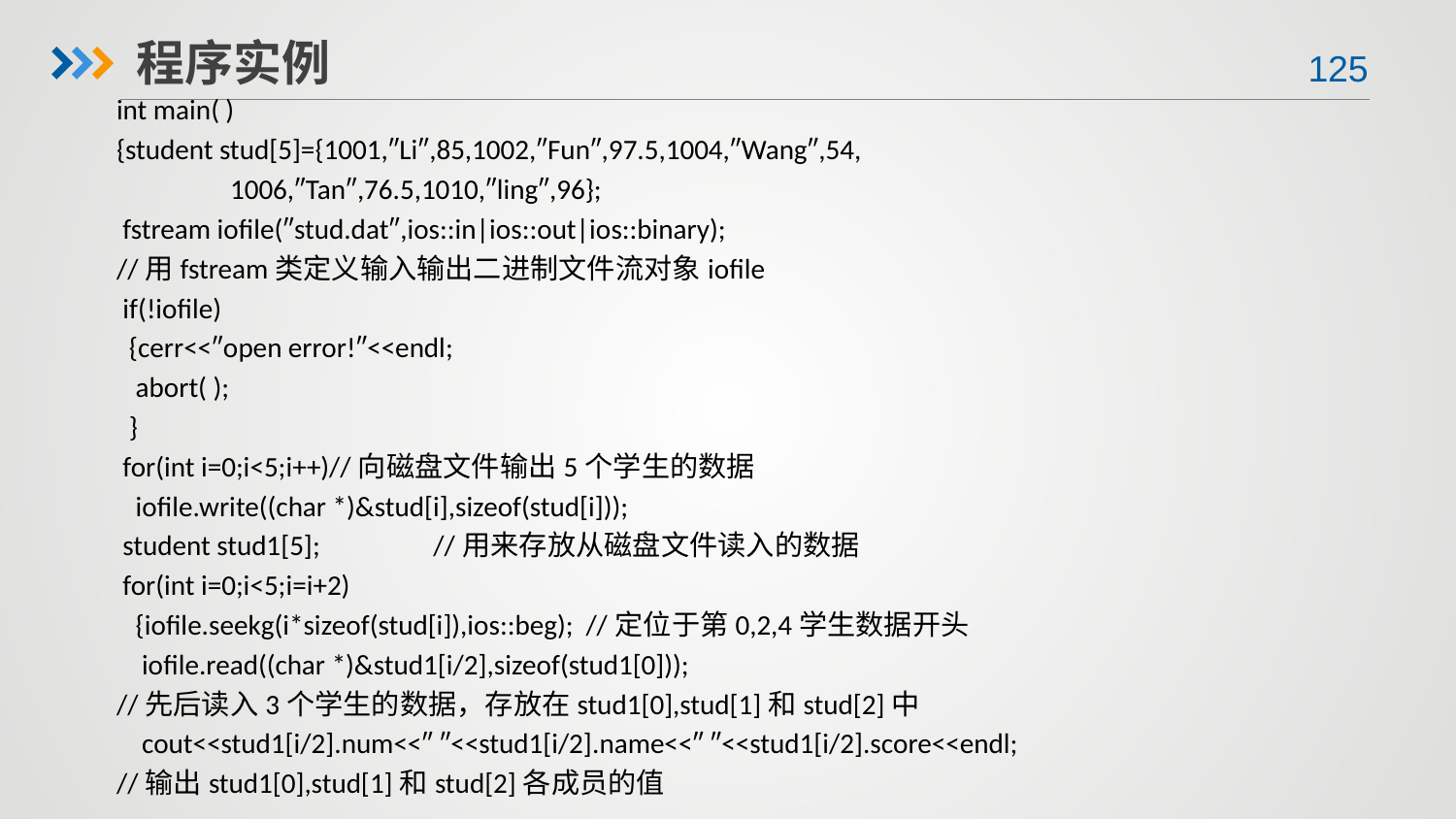

程序实例
int main( )
{student stud[5]={1001,″Li″,85,1002,″Fun″,97.5,1004,″Wang″,54,
                  1006,″Tan″,76.5,1010,″ling″,96};
 fstream iofile(″stud.dat″,ios::in|ios::out|ios::binary);
//用fstream类定义输入输出二进制文件流对象iofile
 if(!iofile)
  {cerr<<″open error!″<<endl;
   abort( );
  }
 for(int i=0;i<5;i++)//向磁盘文件输出5个学生的数据
   iofile.write((char *)&stud[i],sizeof(stud[i]));
 student stud1[5];                  //用来存放从磁盘文件读入的数据
 for(int i=0;i<5;i=i+2)
   {iofile.seekg(i*sizeof(stud[i]),ios::beg);  //定位于第0,2,4学生数据开头
    iofile.read((char *)&stud1[i/2],sizeof(stud1[0]));
//先后读入3个学生的数据，存放在stud1[0],stud[1]和stud[2]中
    cout<<stud1[i/2].num<<″ ″<<stud1[i/2].name<<″ ″<<stud1[i/2].score<<endl;
//输出stud1[0],stud[1]和stud[2]各成员的值